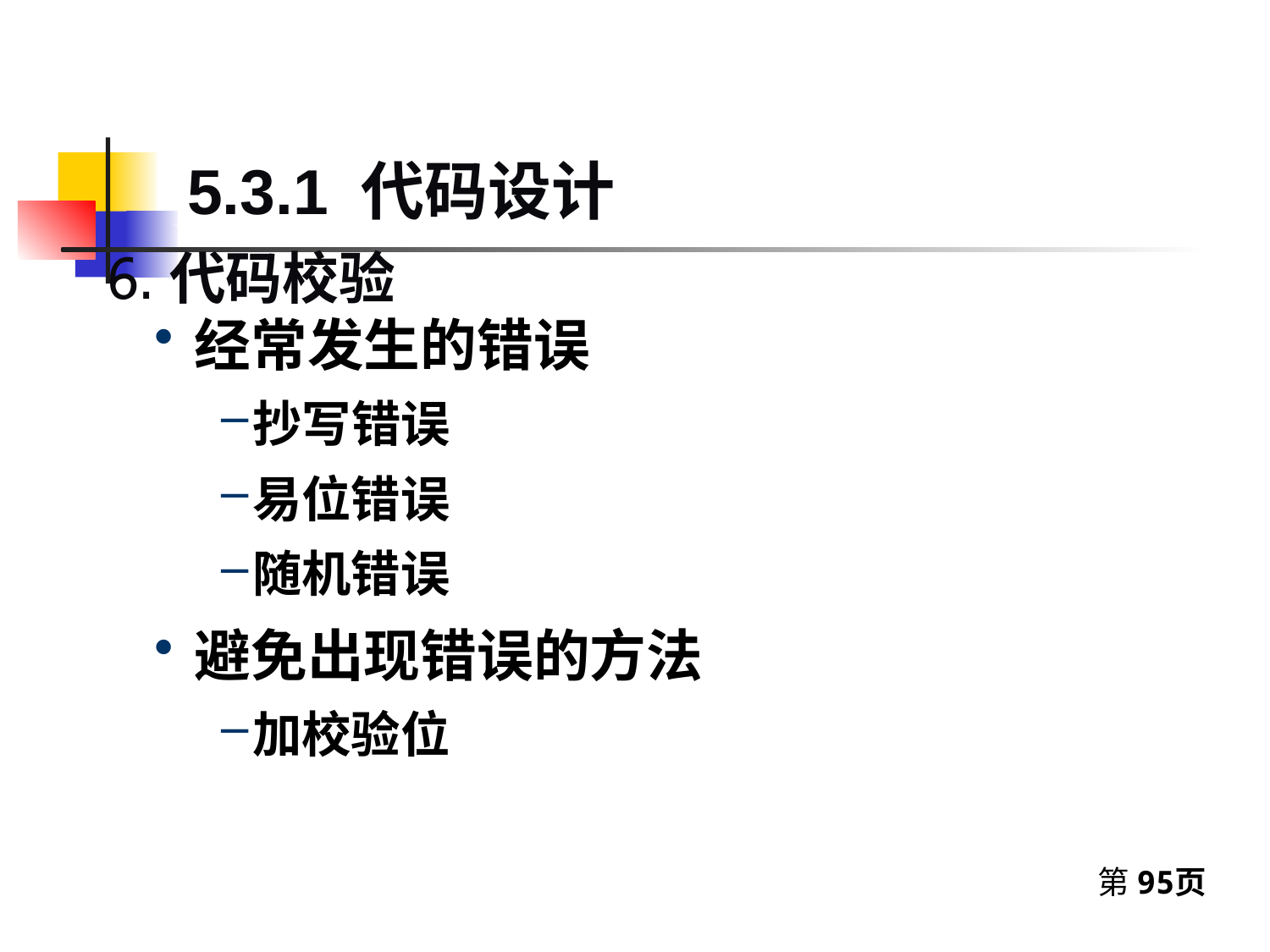

# 3.校验
5.3.1 代码设计
6.代码校验
经常发生的错误
抄写错误
易位错误
随机错误
避免出现错误的方法
加校验位